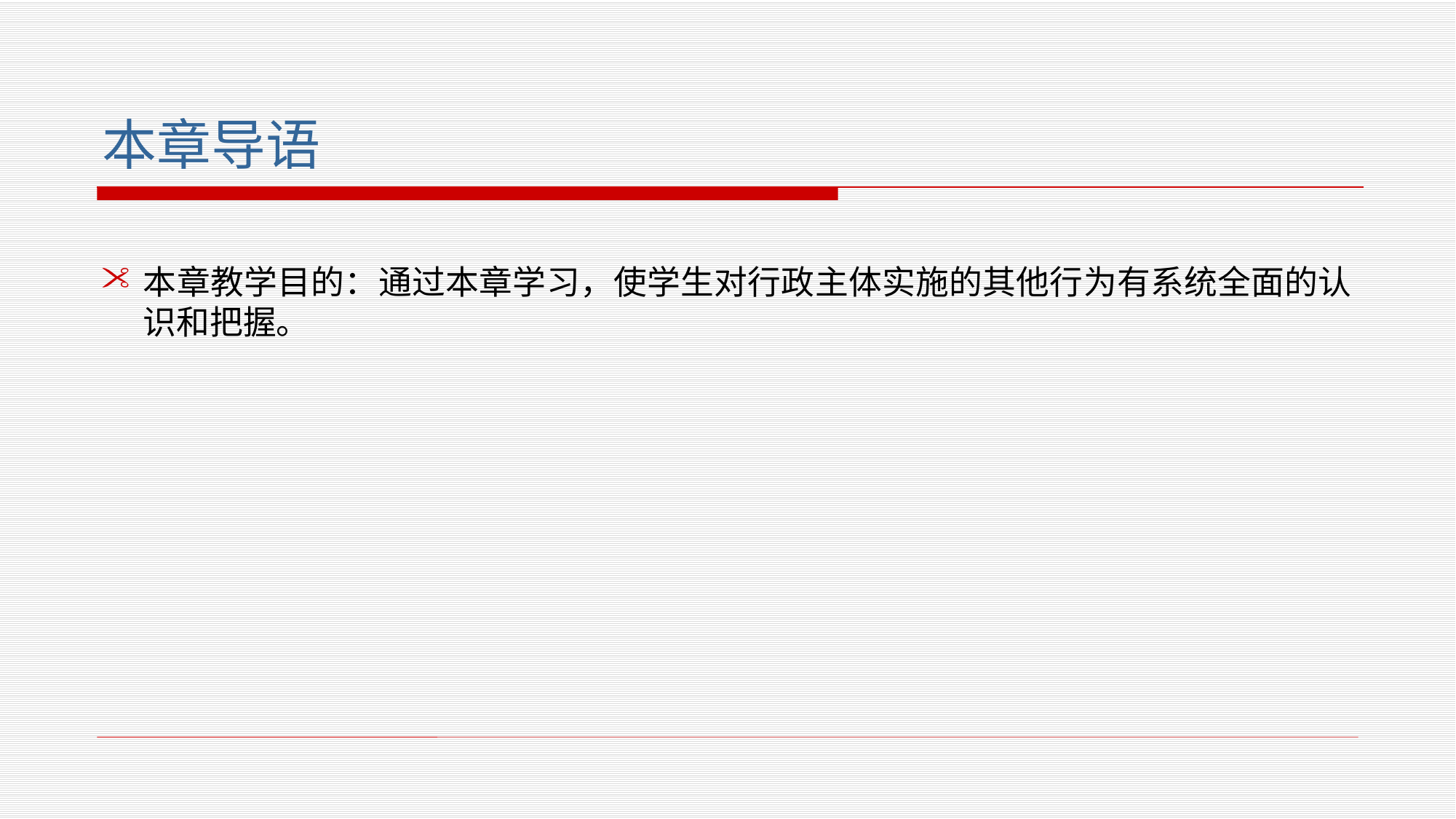

# 本章导语

本章教学目的：通过本章学习，使学生对行政主体实施的其他行为有系统全面的认识和把握。